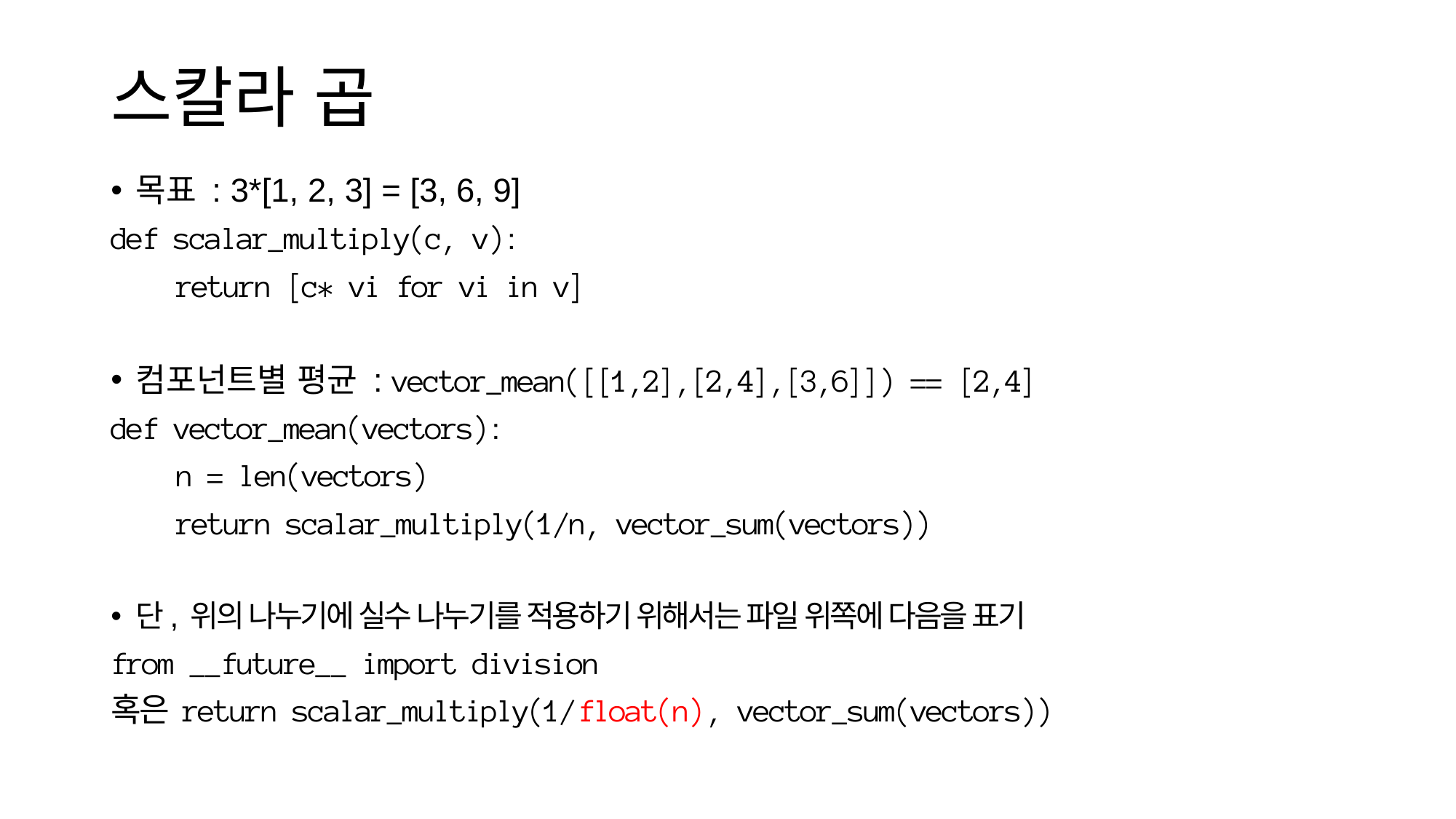

# 스칼라 곱
목표 : 3*[1, 2, 3] = [3, 6, 9]
def scalar_multiply(c, v):
    return [c* vi for vi in v]

컴포넌트별 평균 : vector_mean([[1,2],[2,4],[3,6]]) == [2,4]
def vector_mean(vectors):
    n = len(vectors)
    return scalar_multiply(1/n, vector_sum(vectors))

단, 위의 나누기에 실수 나누기를 적용하기 위해서는 파일 위쪽에 다음을 표기
from __future__ import division
혹은 return scalar_multiply(1/float(n), vector_sum(vectors))